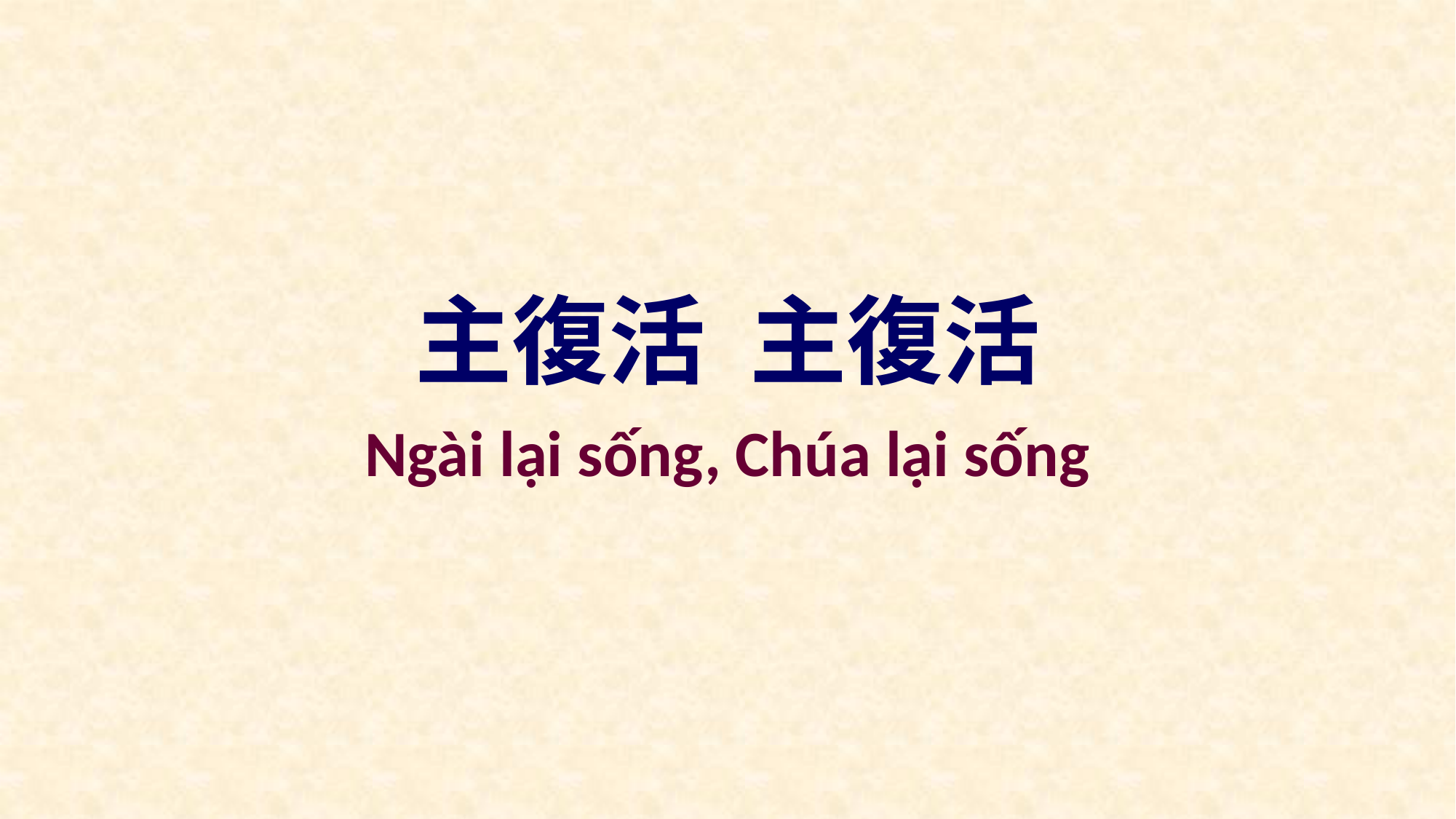

主復活  主復活
Ngài lại sống, Chúa lại sống